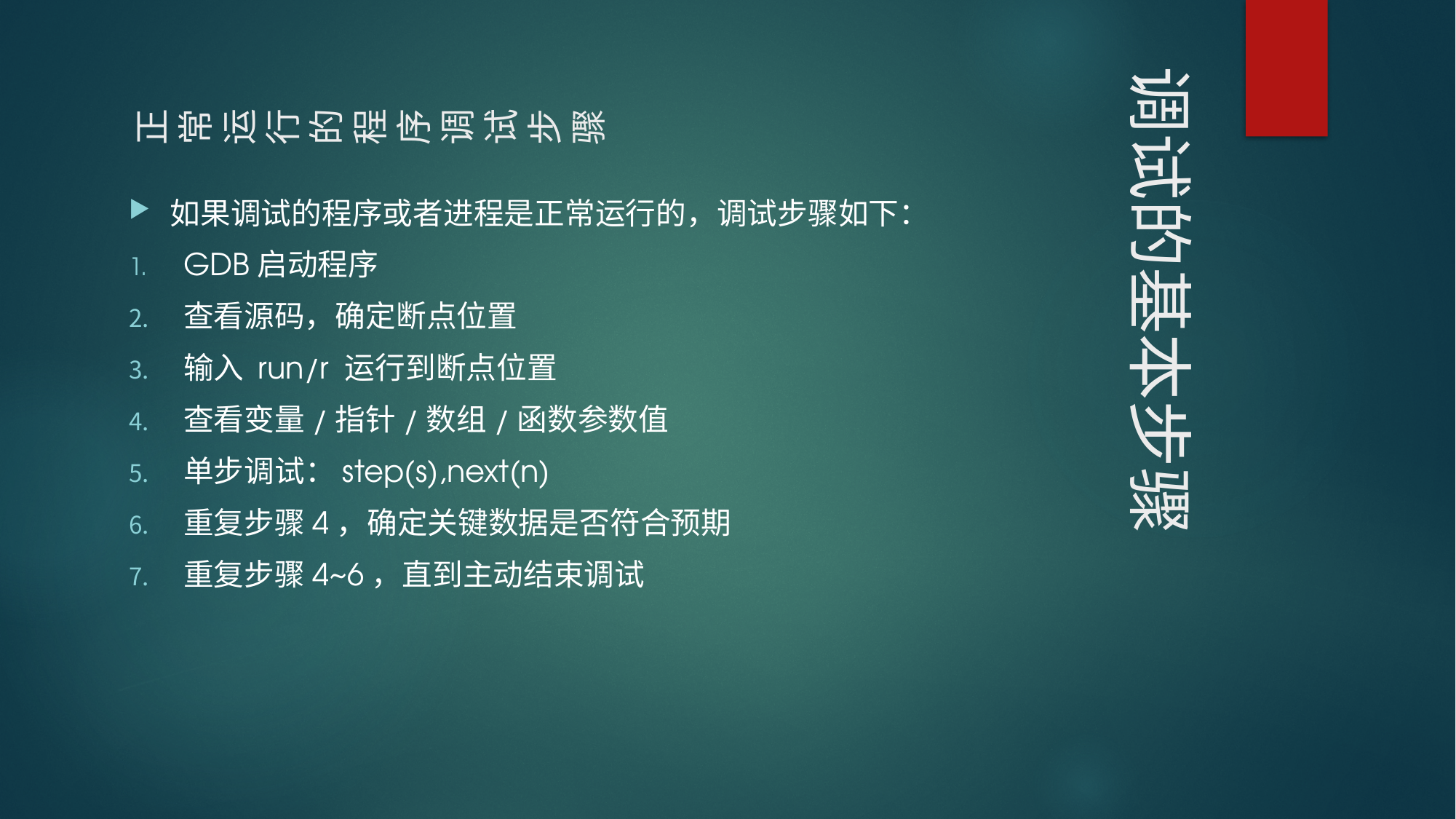

# 正常运行的程序调试步骤
调试的基本步骤
如果调试的程序或者进程是正常运行的，调试步骤如下：
GDB启动程序
查看源码，确定断点位置
输入 run/r 运行到断点位置
查看变量/指针/数组/函数参数值
单步调试：step(s),next(n)
重复步骤4，确定关键数据是否符合预期
重复步骤4~6，直到主动结束调试